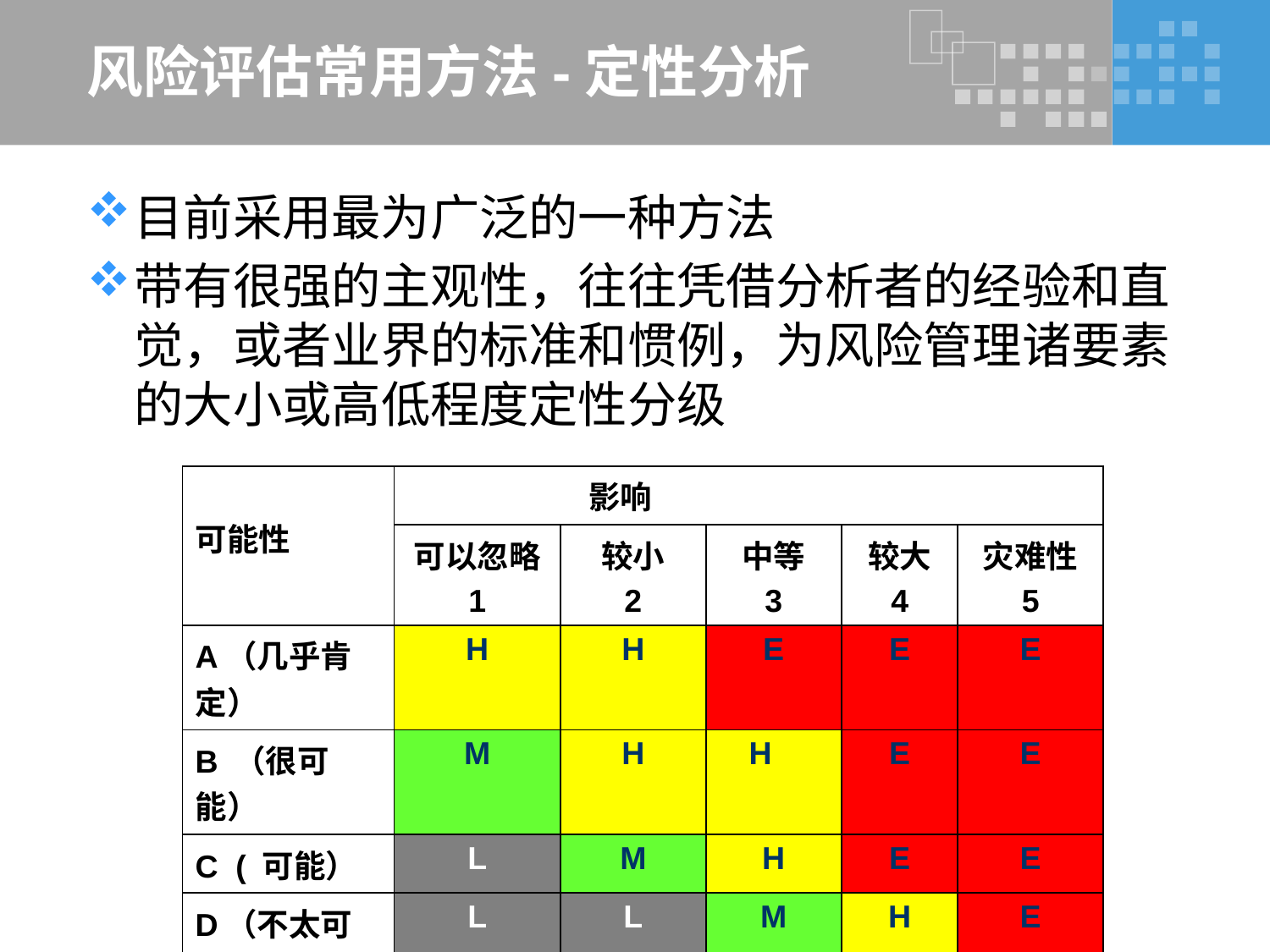

# 风险评估常用方法-定性分析
目前采用最为广泛的一种方法
带有很强的主观性，往往凭借分析者的经验和直觉，或者业界的标准和惯例，为风险管理诸要素的大小或高低程度定性分级
| 可能性 | 影响 |  |  |  |  |
| --- | --- | --- | --- | --- | --- |
|  | 可以忽略 1 | 较小 2 | 中等 3 | 较大 4 | 灾难性 5 |
| A（几乎肯定） | H | H | E | E | E |
| B （很可能） | M | H | H | E | E |
| C ( 可能） | L | M | H | E | E |
| D（不太可能） | L | L | M | H | E |
| E （罕见） | L | L | M | H | H |
36